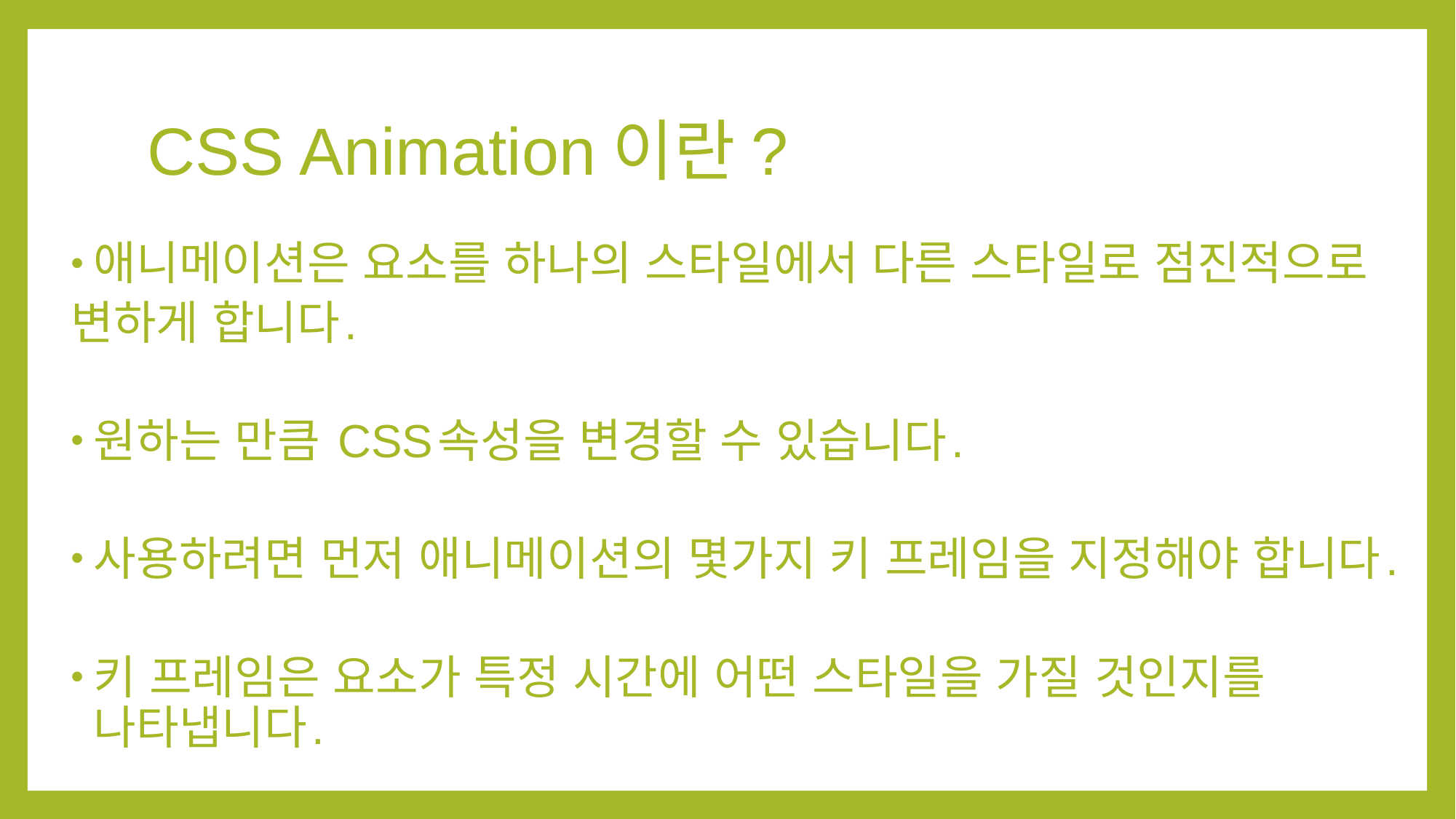

# CSS Animation이란?
애니메이션은 요소를 하나의 스타일에서 다른 스타일로 점진적으로
변하게 합니다.

원하는 만큼 CSS속성을 변경할 수 있습니다.

사용하려면 먼저 애니메이션의 몇가지 키 프레임을 지정해야 합니다.

키 프레임은 요소가 특정 시간에 어떤 스타일을 가질 것인지를 나타냅니다.